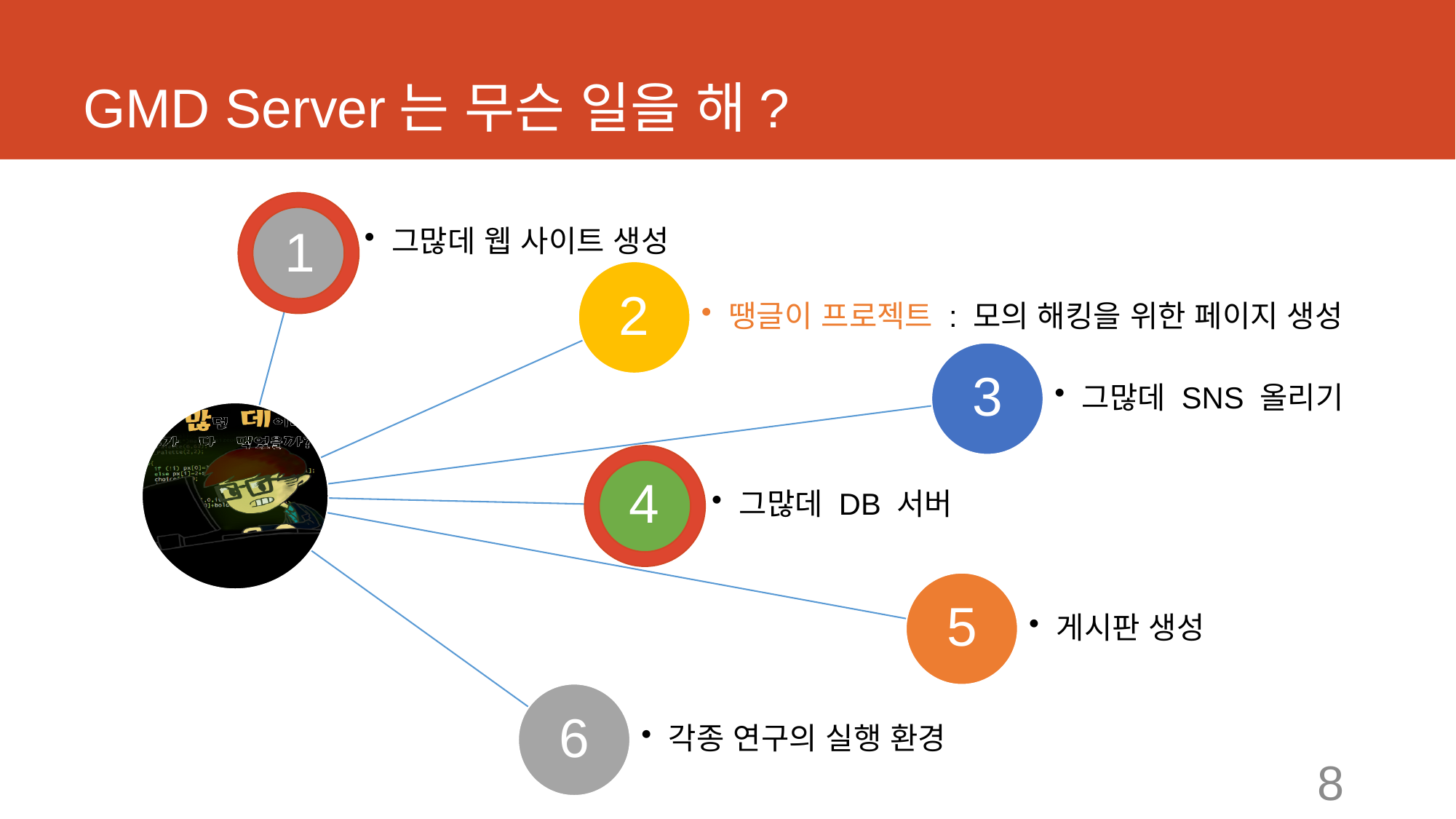

# GMD Server는 무슨 일을 해?
그많데 웹 사이트 생성
1
2
땡글이 프로젝트 : 모의 해킹을 위한 페이지 생성
3
그많데 SNS 올리기

4
그많데 DB 서버

5
게시판 생성

6
각종 연구의 실행 환경

8